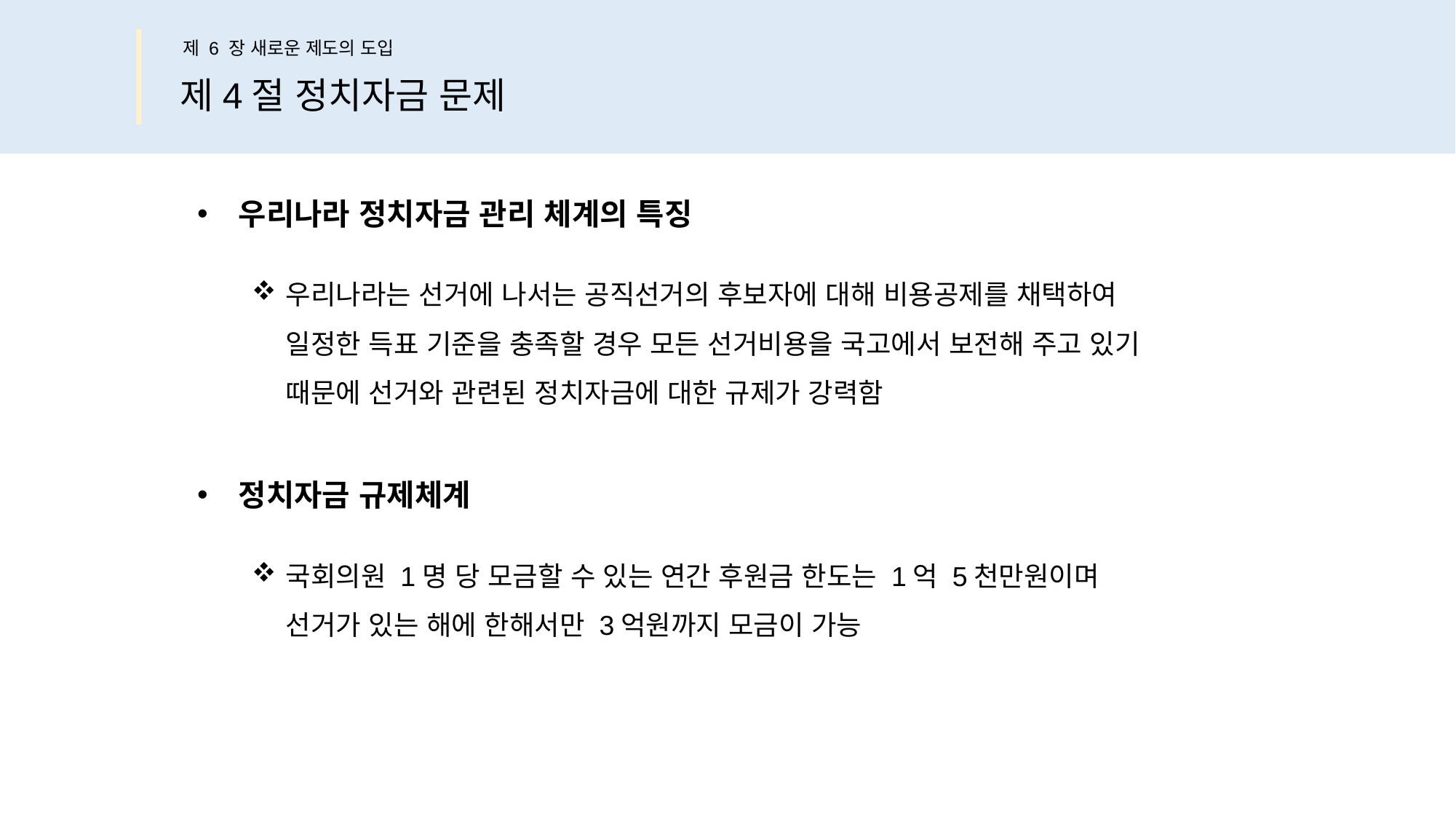

제 6 장 새로운 제도의 도입
제4절 정치자금 문제
우리나라 정치자금 관리 체계의 특징

우리나라는 선거에 나서는 공직선거의 후보자에 대해 비용공제를 채택하여
일정한 득표 기준을 충족할 경우 모든 선거비용을 국고에서 보전해 주고 있기
때문에 선거와 관련된 정치자금에 대한 규제가 강력함

정치자금 규제체계

국회의원 1명 당 모금할 수 있는 연간 후원금 한도는 1억 5천만원이며
선거가 있는 해에 한해서만 3억원까지 모금이 가능